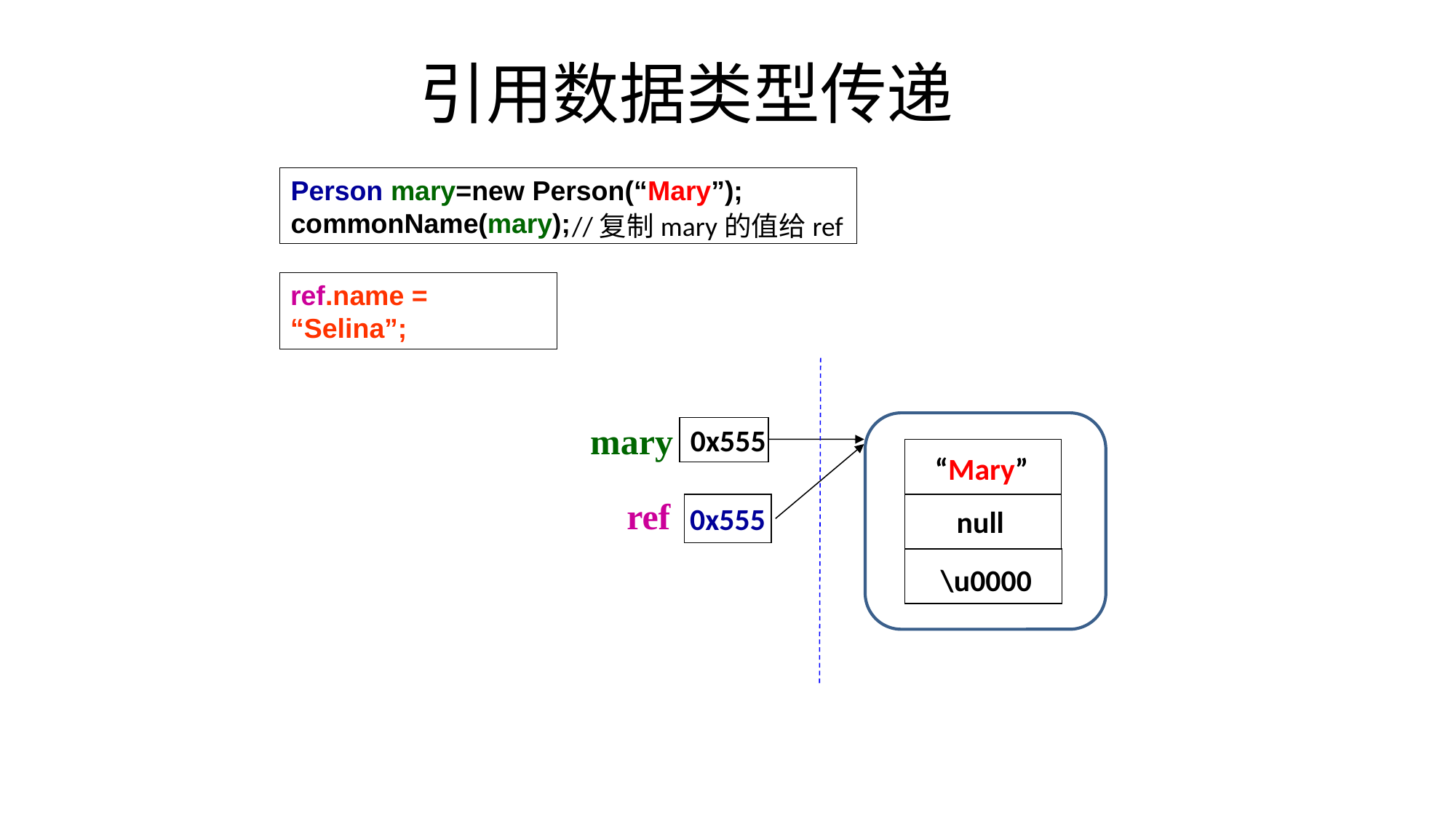

# 引用数据类型传递
Person mary=new Person(“Mary”);
commonName(mary);
//复制mary的值给ref
ref.name = “Selina”;

mary

0x555

“Mary”
ref
0x555

null

\u0000
56